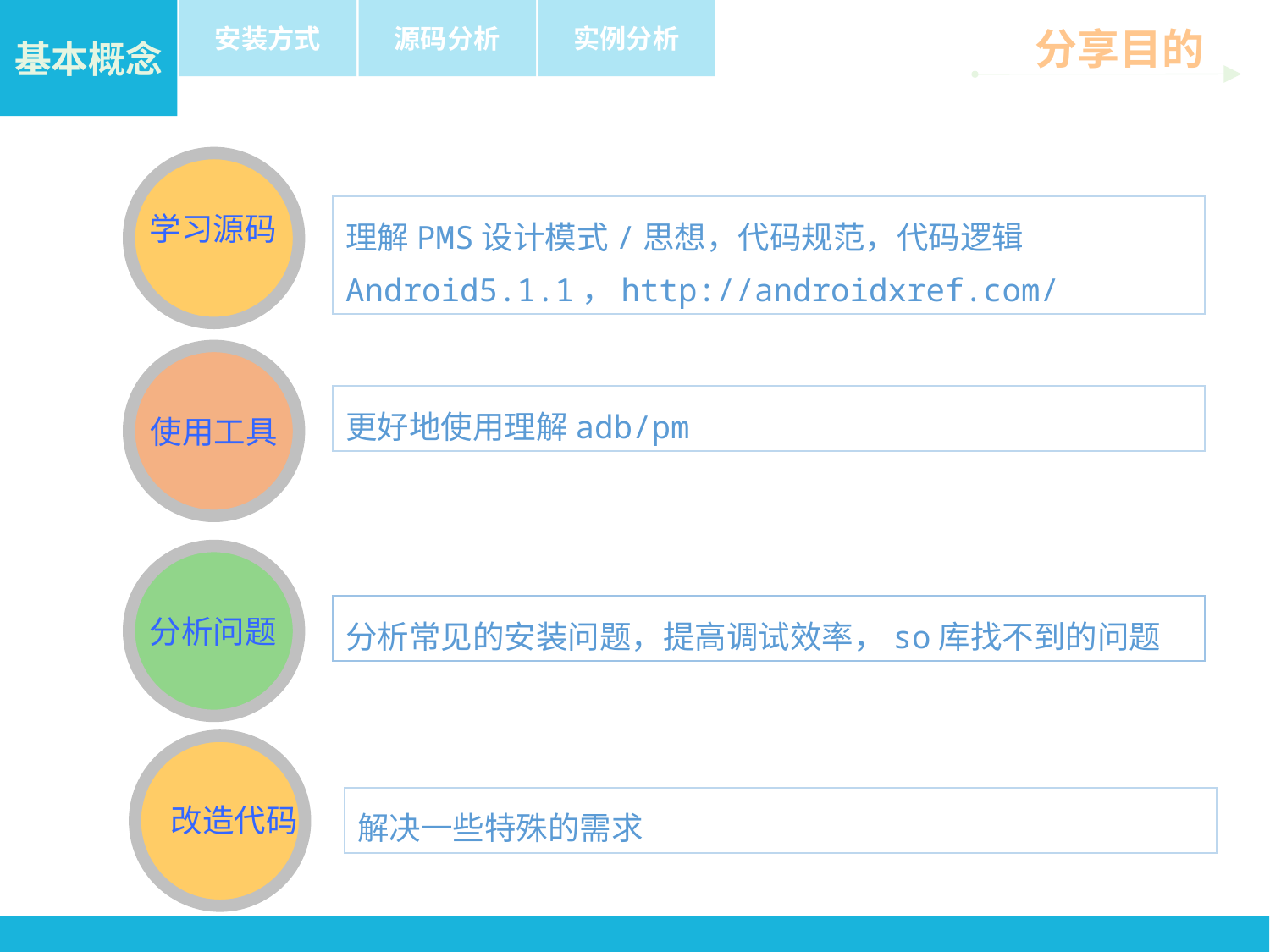

基本概念
安装方式
源码分析
实例分析
分享目的

理解PMS设计模式/思想，代码规范，代码逻辑
Android5.1.1，http://androidxref.com/
学习源码

更好地使用理解adb/pm
使用工具

分析常见的安装问题，提高调试效率，so库找不到的问题
分析问题

解决一些特殊的需求
改造代码